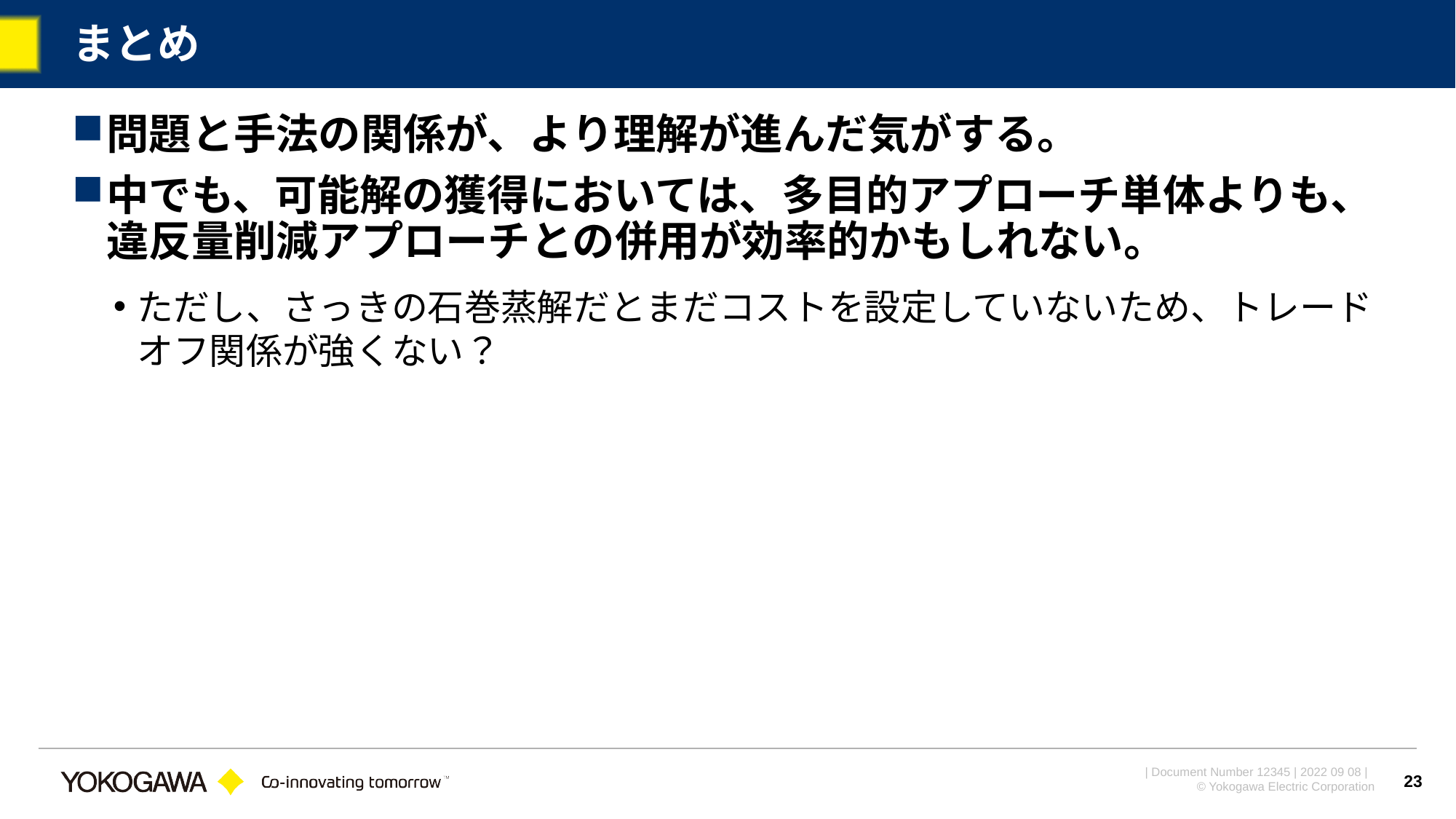

# まとめ
問題と手法の関係が、より理解が進んだ気がする。
中でも、可能解の獲得においては、多目的アプローチ単体よりも、違反量削減アプローチとの併用が効率的かもしれない。
ただし、さっきの石巻蒸解だとまだコストを設定していないため、トレードオフ関係が強くない？
23